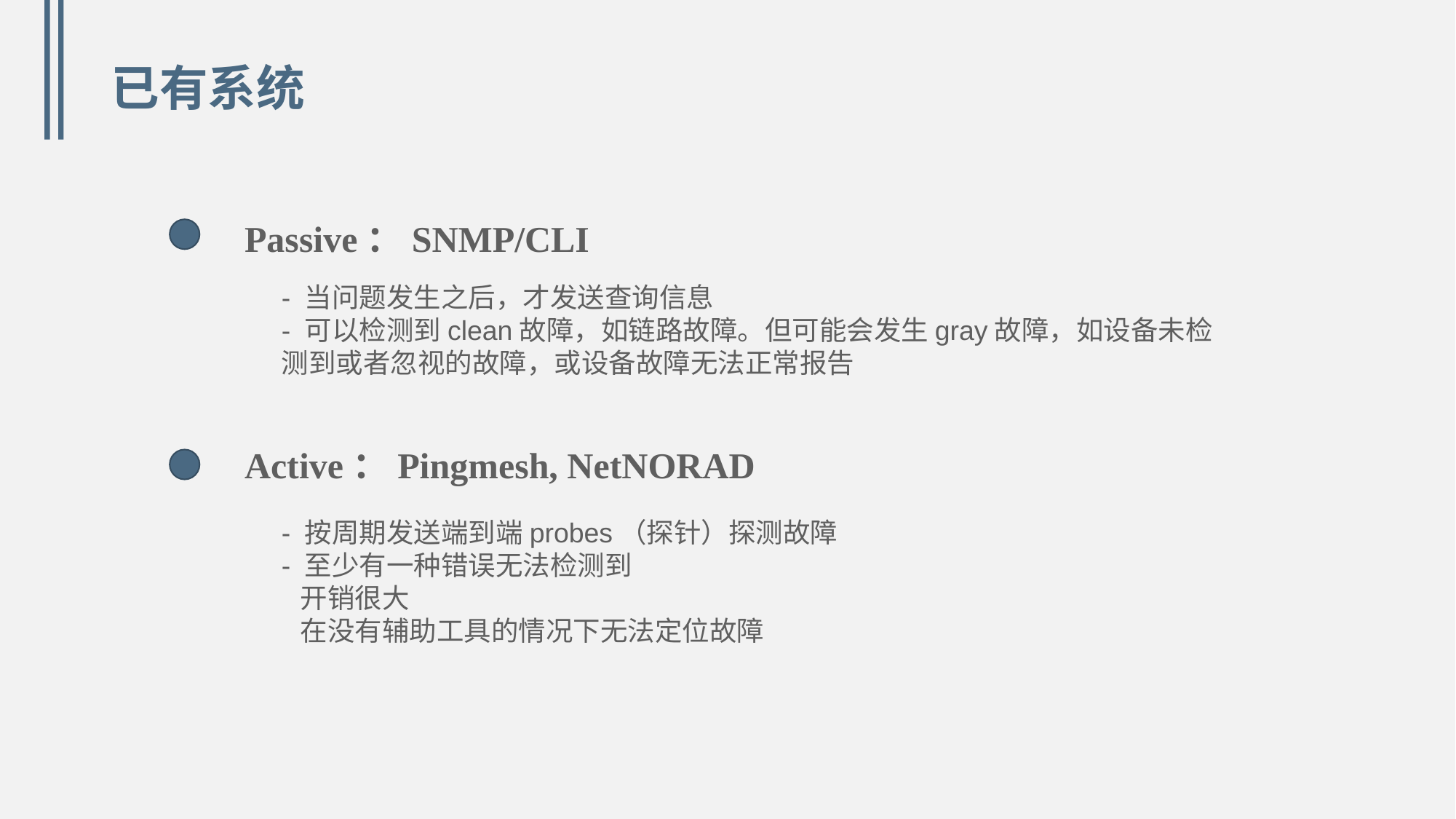

已有系统
Passive：SNMP/CLI

- 当问题发生之后，才发送查询信息
- 可以检测到clean故障，如链路故障。但可能会发生gray故障，如设备未检测到或者忽视的故障，或设备故障无法正常报告
Active：Pingmesh, NetNORAD

- 按周期发送端到端probes（探针）探测故障
- 至少有一种错误无法检测到
  开销很大
  在没有辅助工具的情况下无法定位故障